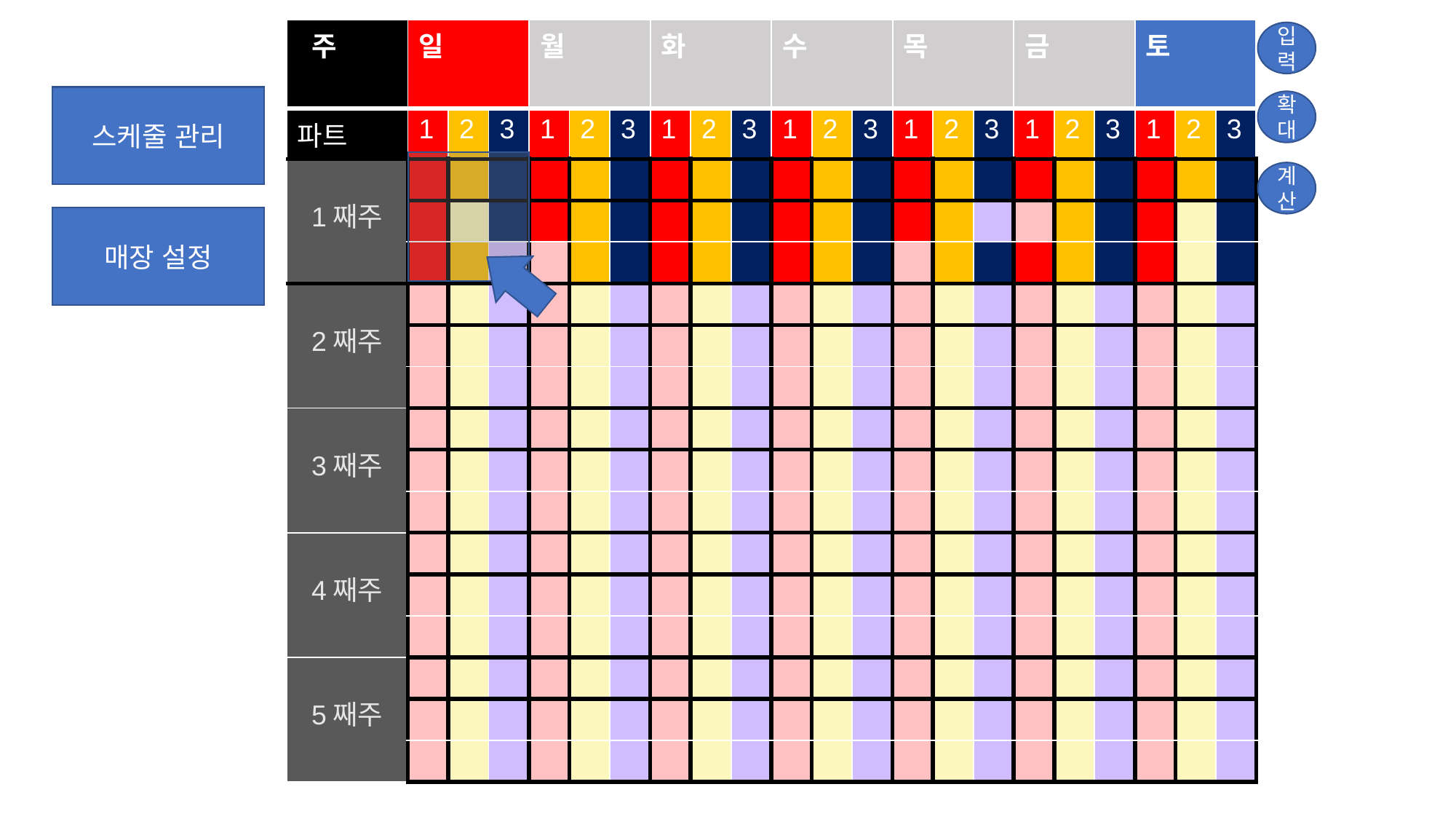

| 주 | 일 |  |  | 월 |  |  | 화 |  |  | 수 |  |  | 목 |  |  | 금 |  |  | 토 |  |  |
| --- | --- | --- | --- | --- | --- | --- | --- | --- | --- | --- | --- | --- | --- | --- | --- | --- | --- | --- | --- | --- | --- |
| 파트 | 1 | 2 | 3 | 1 | 2 | 3 | 1 | 2 | 3 | 1 | 2 | 3 | 1 | 2 | 3 | 1 | 2 | 3 | 1 | 2 | 3 |
| 1째주 |  |  |  |  |  |  |  |  |  |  |  |  |  |  |  |  |  |  |  |  |  |
|  |  |  |  |  |  |  |  |  |  |  |  |  |  |  |  |  |  |  |  |  |  |
|  |  |  |  |  |  |  |  |  |  |  |  |  |  |  |  |  |  |  |  |  |  |
| 2째주 |  |  |  |  |  |  |  |  |  |  |  |  |  |  |  |  |  |  |  |  |  |
|  |  |  |  |  |  |  |  |  |  |  |  |  |  |  |  |  |  |  |  |  |  |
|  |  |  |  |  |  |  |  |  |  |  |  |  |  |  |  |  |  |  |  |  |  |
| 3째주 |  |  |  |  |  |  |  |  |  |  |  |  |  |  |  |  |  |  |  |  |  |
|  |  |  |  |  |  |  |  |  |  |  |  |  |  |  |  |  |  |  |  |  |  |
|  |  |  |  |  |  |  |  |  |  |  |  |  |  |  |  |  |  |  |  |  |  |
| 4째주 |  |  |  |  |  |  |  |  |  |  |  |  |  |  |  |  |  |  |  |  |  |
|  |  |  |  |  |  |  |  |  |  |  |  |  |  |  |  |  |  |  |  |  |  |
|  |  |  |  |  |  |  |  |  |  |  |  |  |  |  |  |  |  |  |  |  |  |
| 5째주 |  |  |  |  |  |  |  |  |  |  |  |  |  |  |  |  |  |  |  |  |  |
|  |  |  |  |  |  |  |  |  |  |  |  |  |  |  |  |  |  |  |  |  |  |
|  |  |  |  |  |  |  |  |  |  |  |  |  |  |  |  |  |  |  |  |  |  |
입력
스케줄 관리
확대

계산
매장 설정